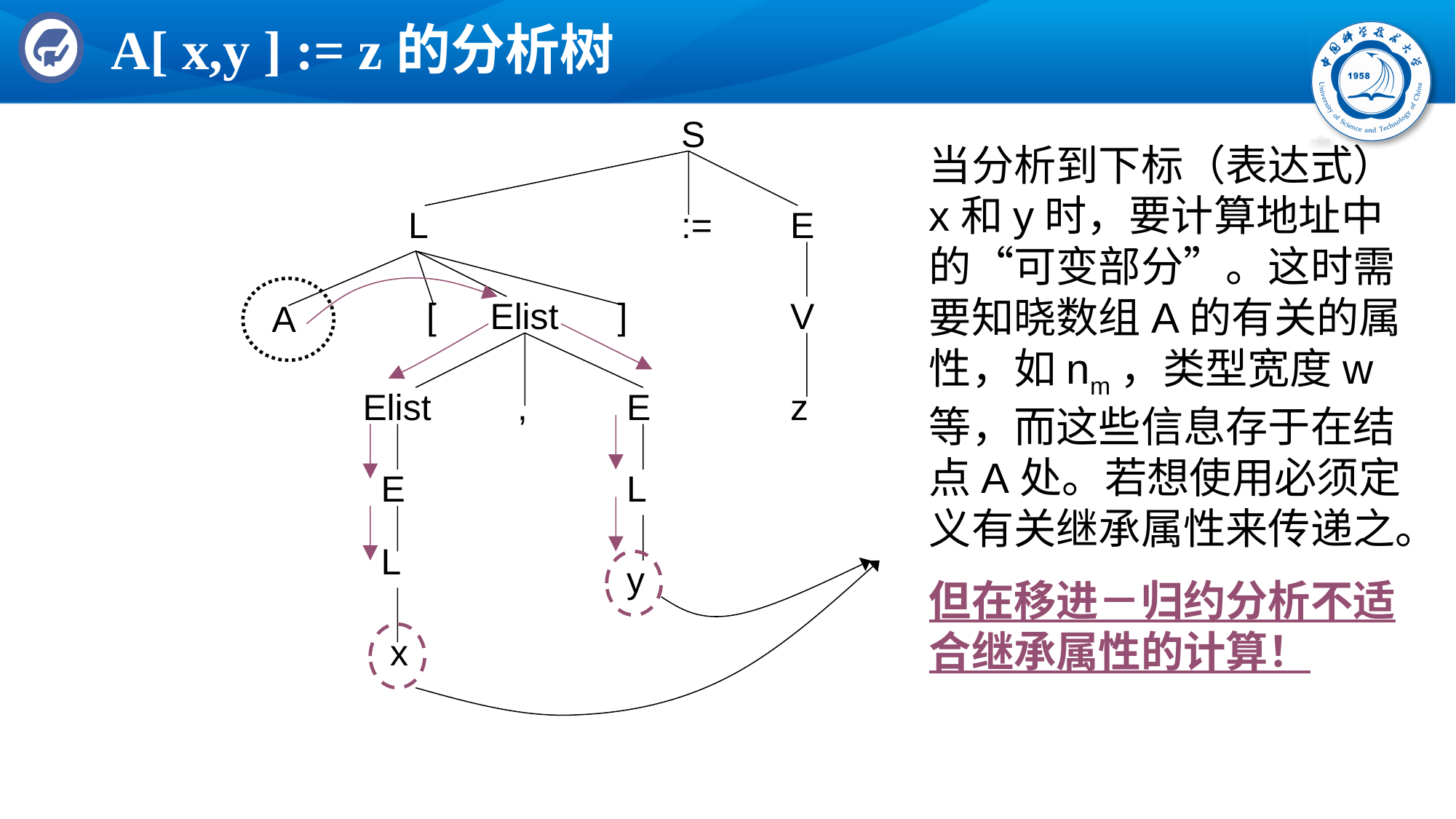

# A[ x,y ] := z的分析树
S
当分析到下标（表达式）x和y时，要计算地址中的“可变部分”。这时需要知晓数组A的有关的属性，如nm，类型宽度w等，而这些信息存于在结点A处。若想使用必须定义有关继承属性来传递之。
但在移进－归约分析不适合继承属性的计算！

L
:=
E

[
Elist
]
V
A

Elist
,
E
z

E
L

L

y

x